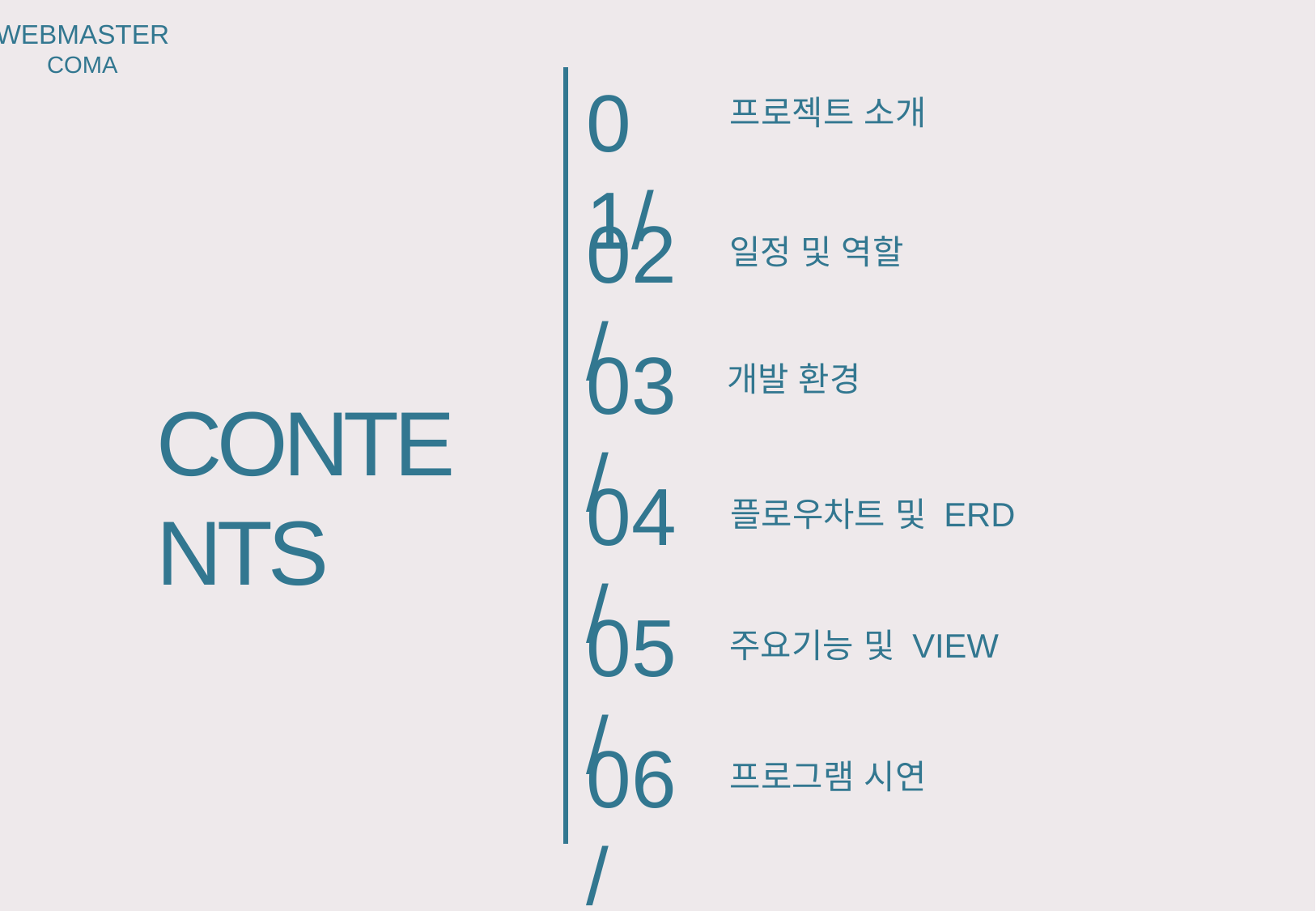

WEBMASTER
COMA
0 1/
프로젝트 소개
02/
일정 및 역할
03/
개발 환경
CONTENTS
04/
플로우차트 및 ERD
05/
주요기능 및 VIEW
06/
프로그램 시연